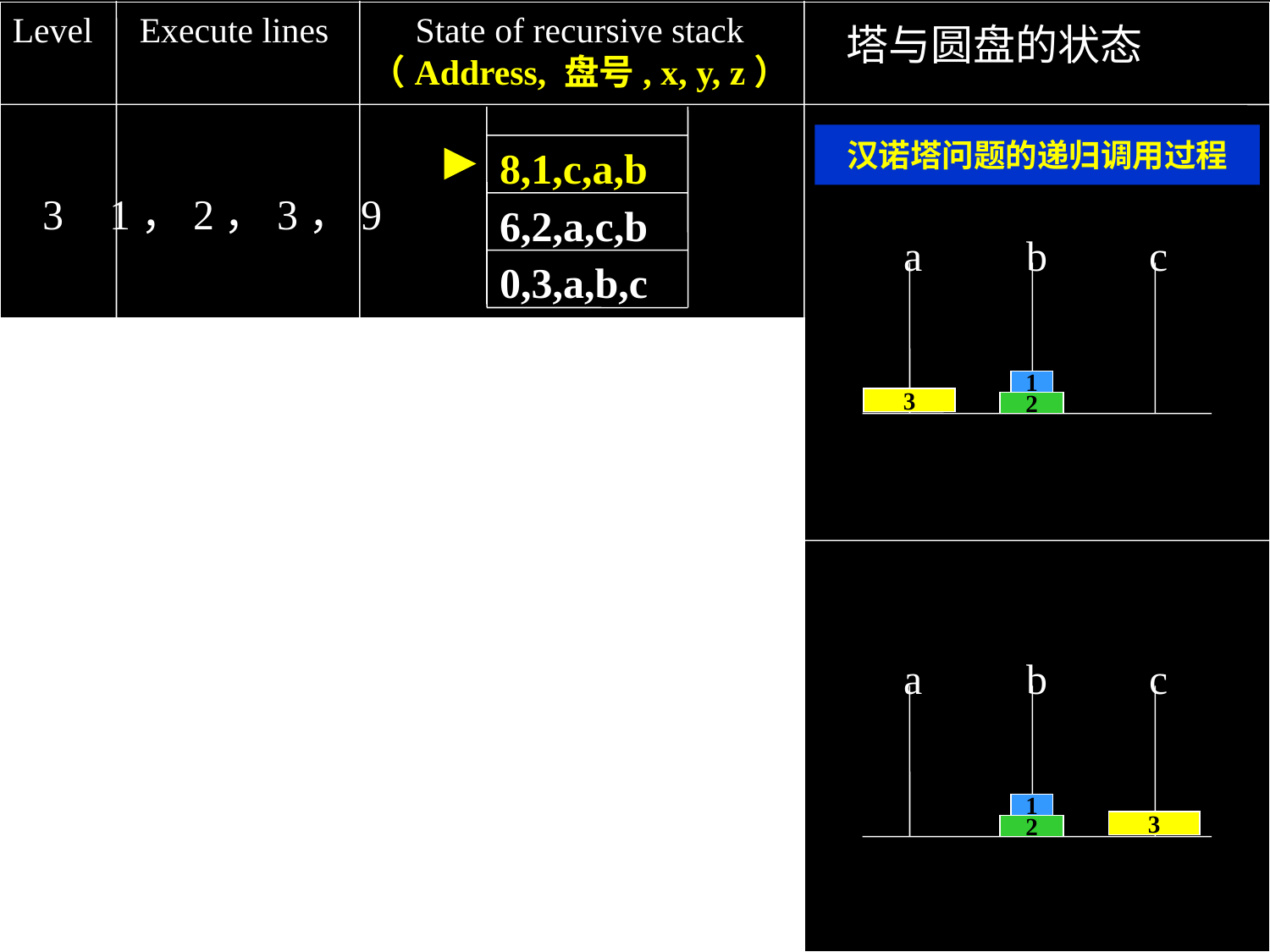

Level
Execute lines
State of recursive stack
（Address, 盘号, x, y, z）

塔与圆盘的状态

8,1,c,a,b
6,2,a,c,b
0,3,a,b,c
汉诺塔问题的递归调用过程

3
1，2，3，9
a
b
c

6,2,a,c,b
0,3,a,b,c
1
2
3
2
8，9

0,3,a,b,c
1
6，7
a
b
c

8,2,b,a,c
0,3,a,b,c
1
2
3
2
1，2，4，5